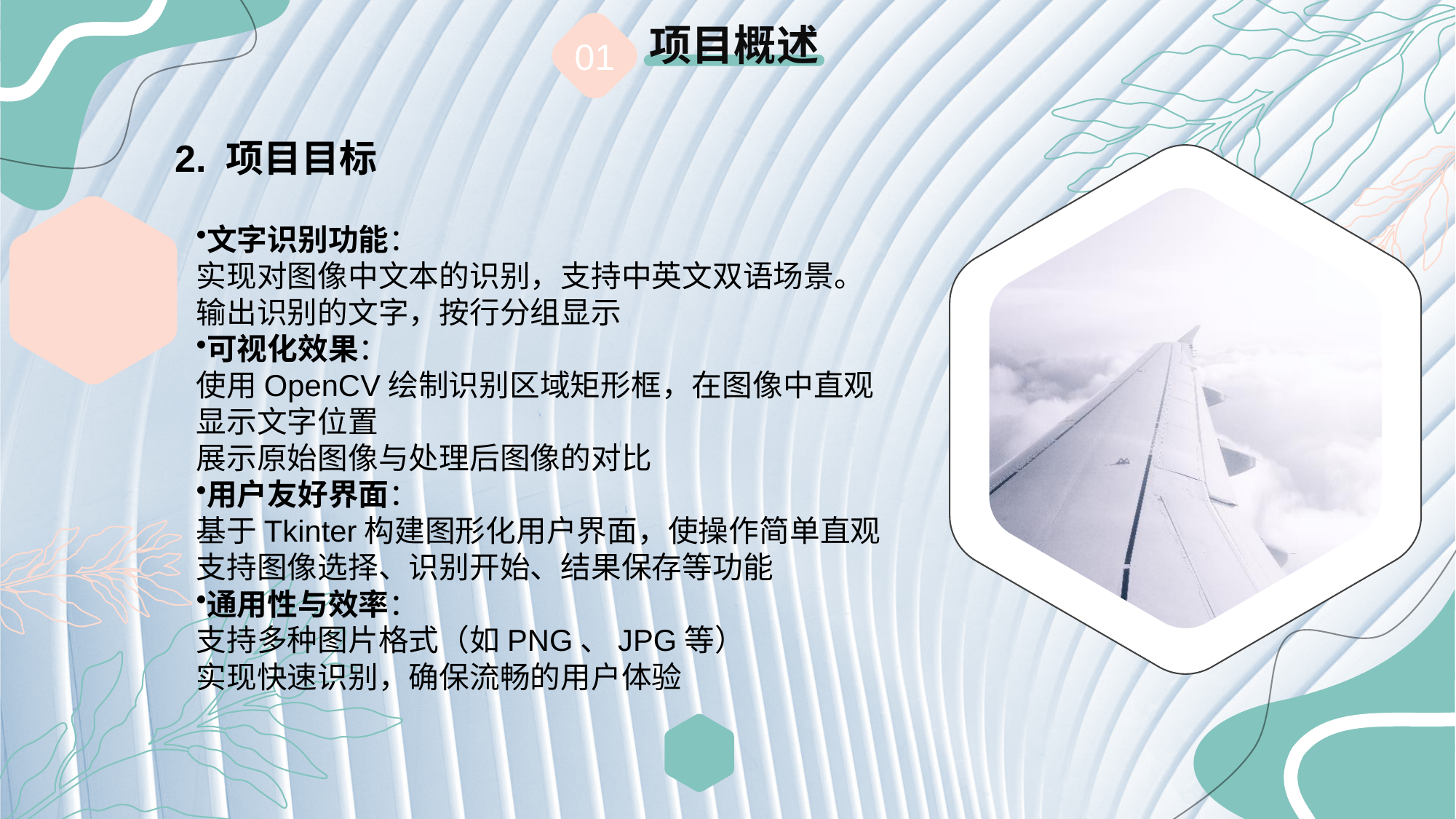

01
项目概述

2. 项目目标

文字识别功能：
实现对图像中文本的识别，支持中英文双语场景。
输出识别的文字，按行分组显示
可视化效果：
使用OpenCV绘制识别区域矩形框，在图像中直观显示文字位置
展示原始图像与处理后图像的对比
用户友好界面：
基于Tkinter构建图形化用户界面，使操作简单直观
支持图像选择、识别开始、结果保存等功能
通用性与效率：
支持多种图片格式（如PNG、JPG等）
实现快速识别，确保流畅的用户体验